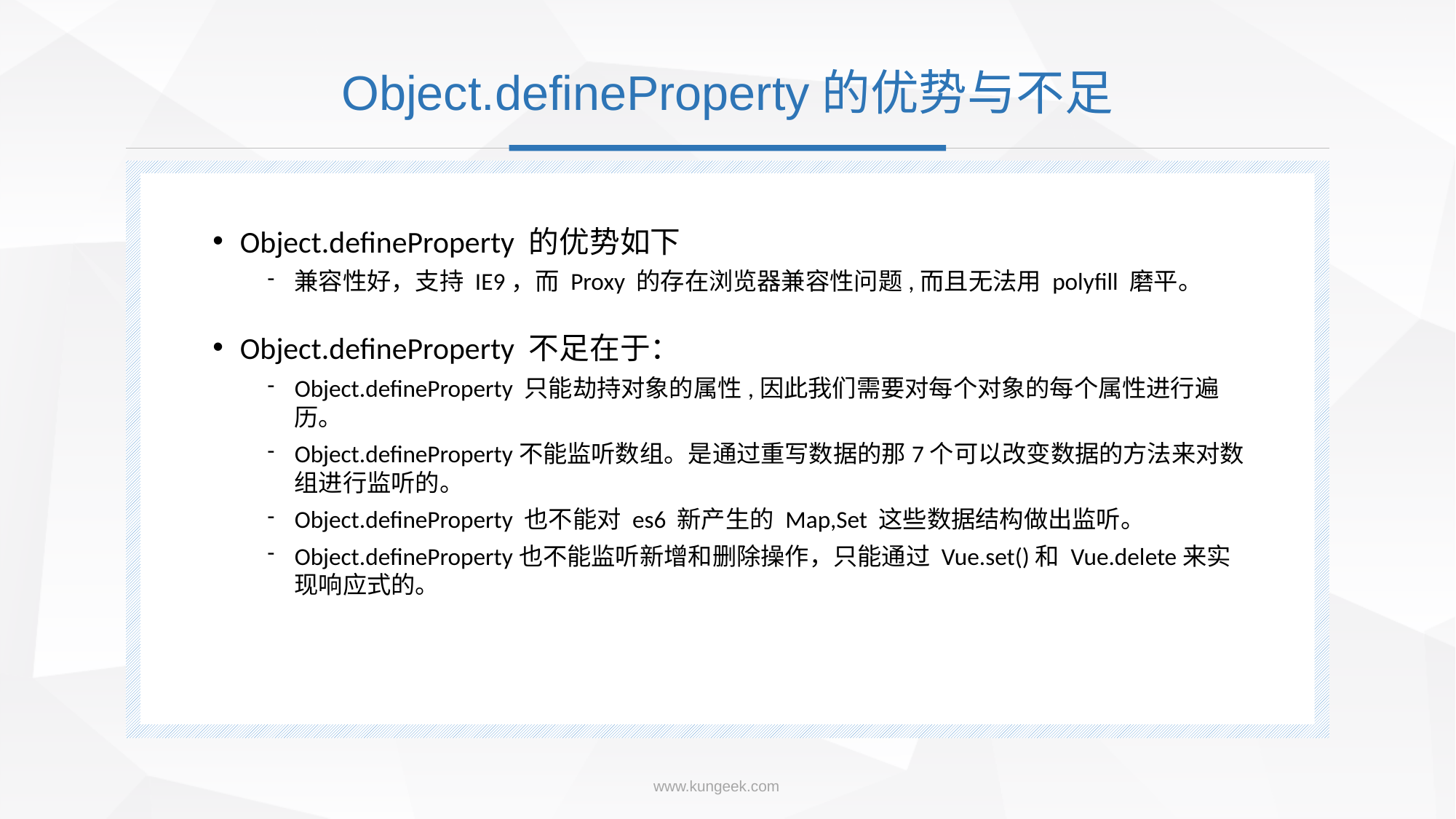

# Object.defineProperty的优势与不足
Object.defineProperty 的优势如下
兼容性好，支持 IE9，而 Proxy 的存在浏览器兼容性问题,而且无法用 polyfill 磨平。
Object.defineProperty 不足在于：
Object.defineProperty 只能劫持对象的属性,因此我们需要对每个对象的每个属性进行遍历。
Object.defineProperty不能监听数组。是通过重写数据的那7个可以改变数据的方法来对数组进行监听的。
Object.defineProperty 也不能对 es6 新产生的 Map,Set 这些数据结构做出监听。
Object.defineProperty也不能监听新增和删除操作，只能通过 Vue.set()和 Vue.delete来实现响应式的。